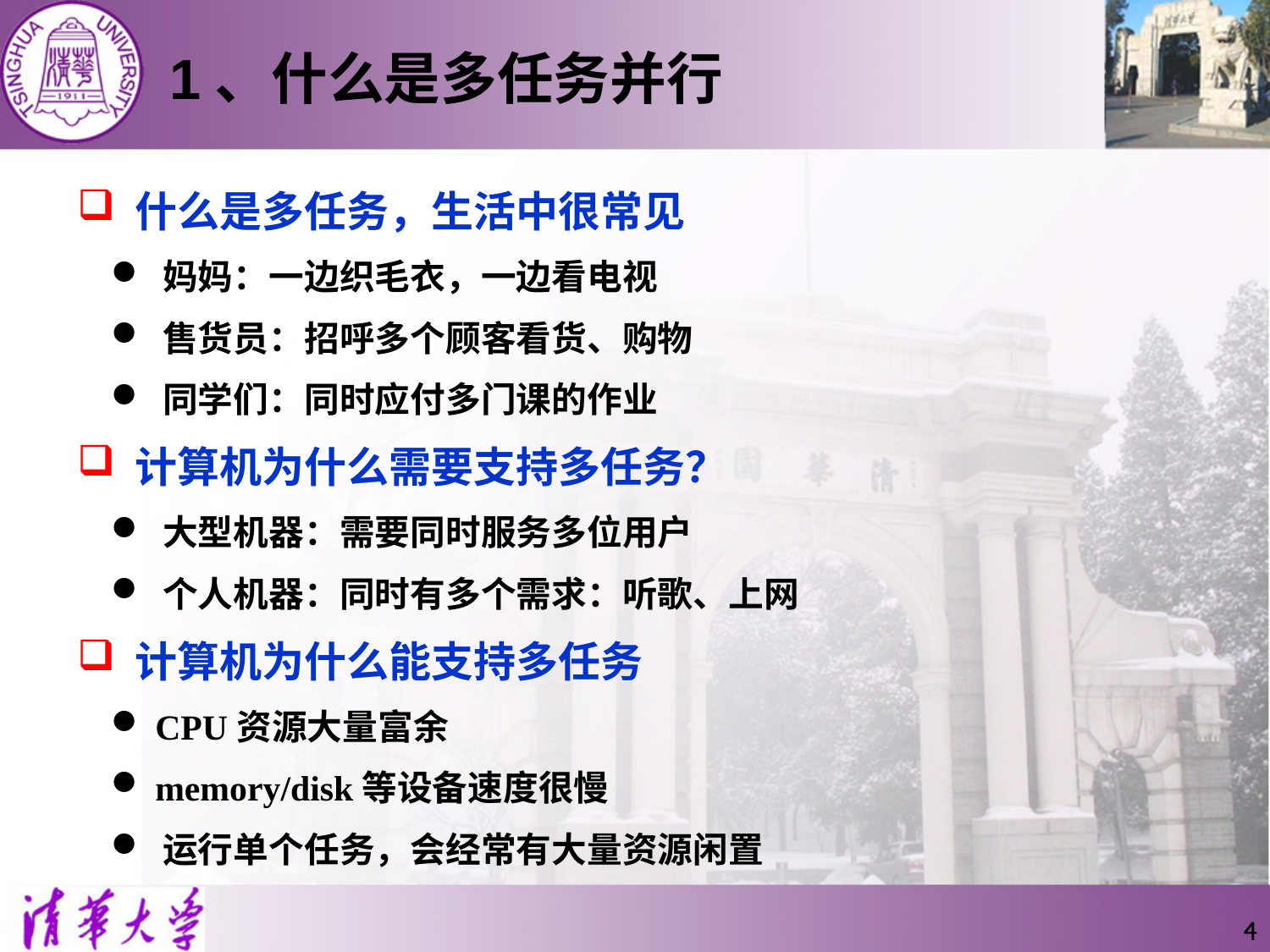

# 1、什么是多任务并行
 什么是多任务，生活中很常见
 妈妈：一边织毛衣，一边看电视
 售货员：招呼多个顾客看货、购物
 同学们：同时应付多门课的作业
 计算机为什么需要支持多任务？
 大型机器：需要同时服务多位用户
 个人机器：同时有多个需求：听歌、上网
 计算机为什么能支持多任务
 CPU资源大量富余
 memory/disk等设备速度很慢
 运行单个任务，会经常有大量资源闲置
4